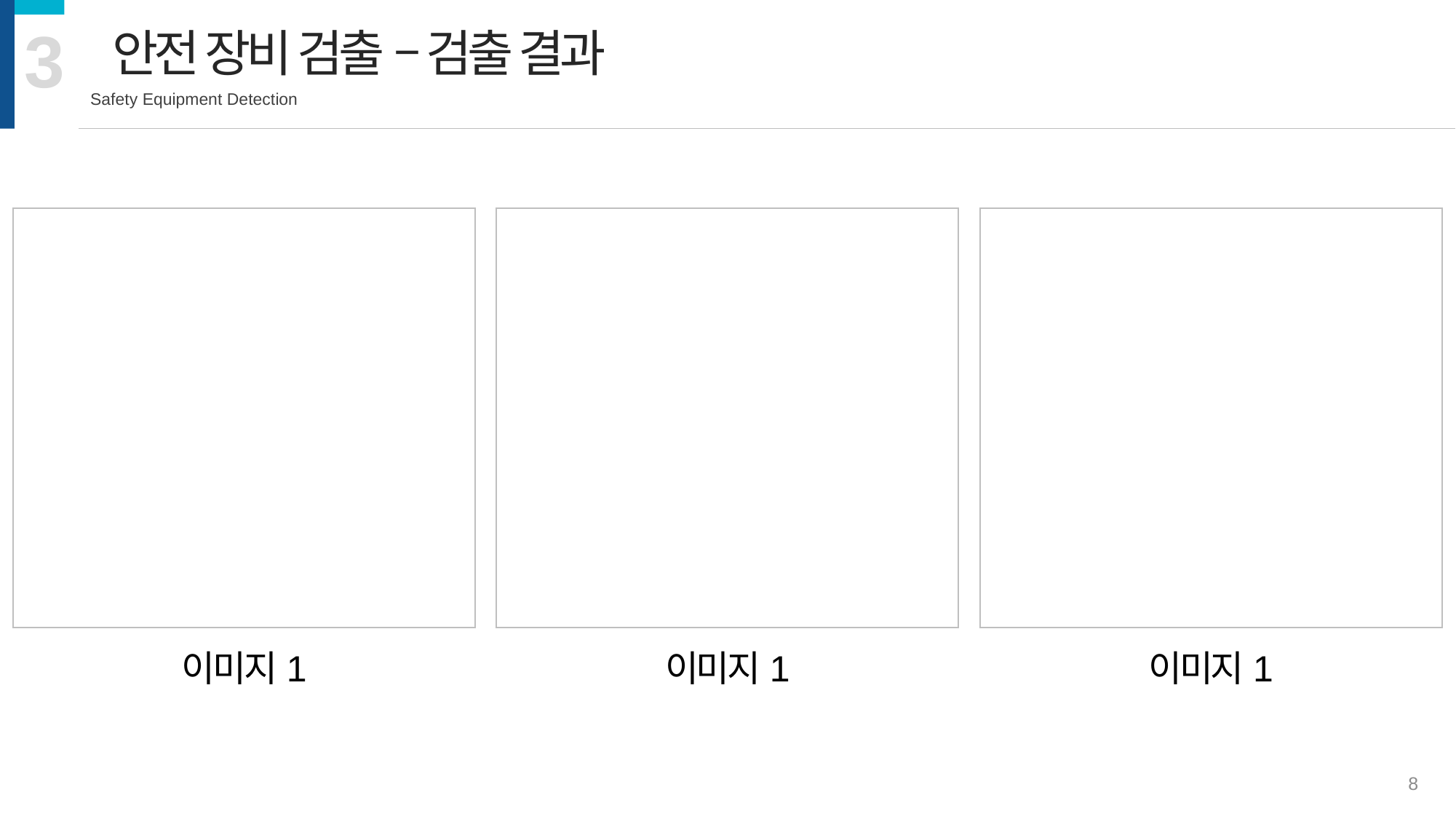

3
안전 장비 검출 – 검출 결과
Safety Equipment Detection

이미지1
이미지1
이미지1
8